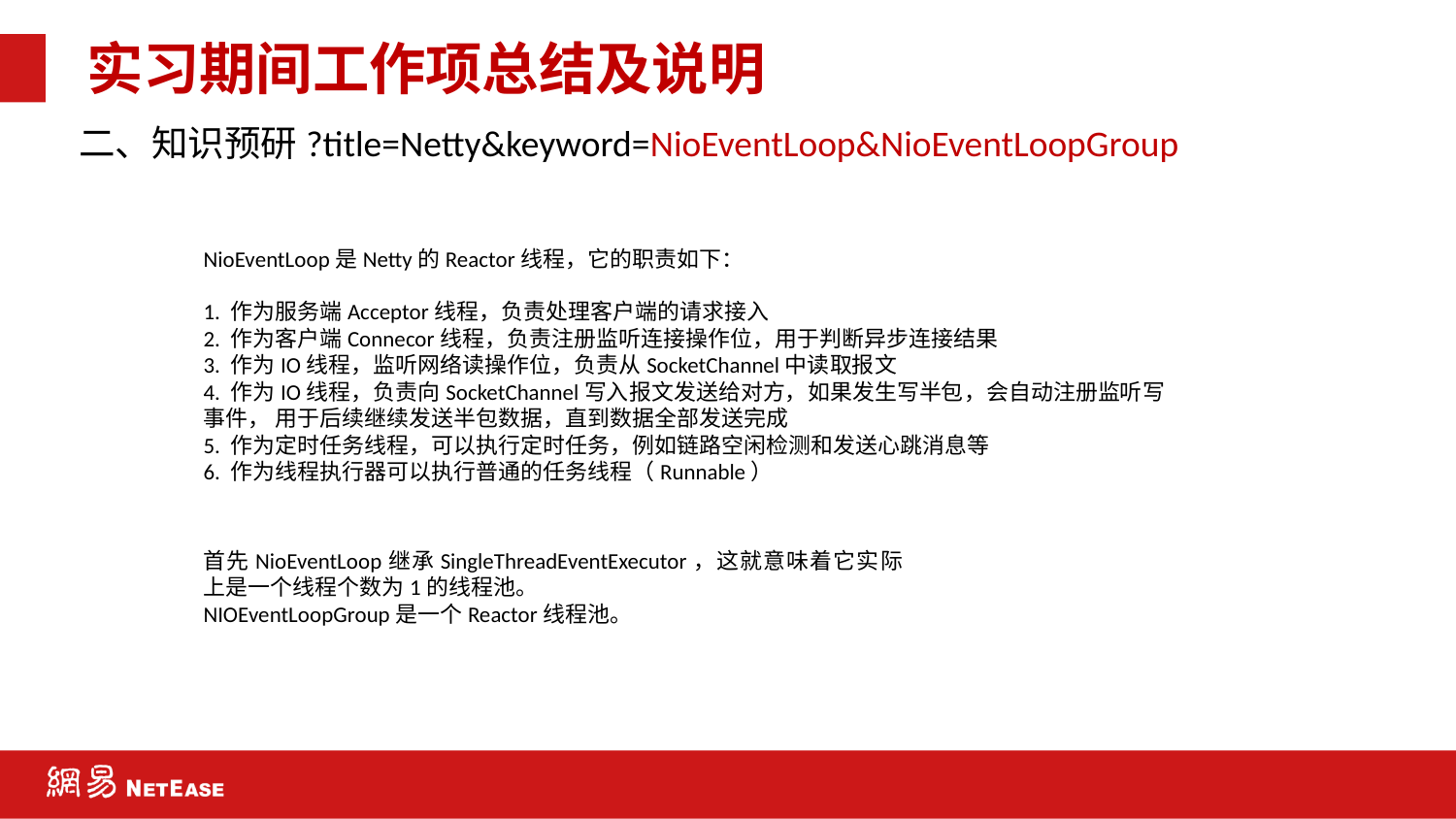

# 实习期间工作项总结及说明
二、知识预研?title=Netty&keyword=NioEventLoop&NioEventLoopGroup
NioEventLoop是Netty的Reactor线程，它的职责如下：

1. 作为服务端Acceptor线程，负责处理客户端的请求接入
2. 作为客户端Connecor线程，负责注册监听连接操作位，用于判断异步连接结果
3. 作为IO线程，监听网络读操作位，负责从SocketChannel中读取报文
4. 作为IO线程，负责向SocketChannel写入报文发送给对方，如果发生写半包，会自动注册监听写事件， 用于后续继续发送半包数据，直到数据全部发送完成
5. 作为定时任务线程，可以执行定时任务，例如链路空闲检测和发送心跳消息等
6. 作为线程执行器可以执行普通的任务线程（Runnable）

首先NioEventLoop继承SingleThreadEventExecutor，这就意味着它实际上是一个线程个数为1的线程池。
NIOEventLoopGroup是一个Reactor线程池。